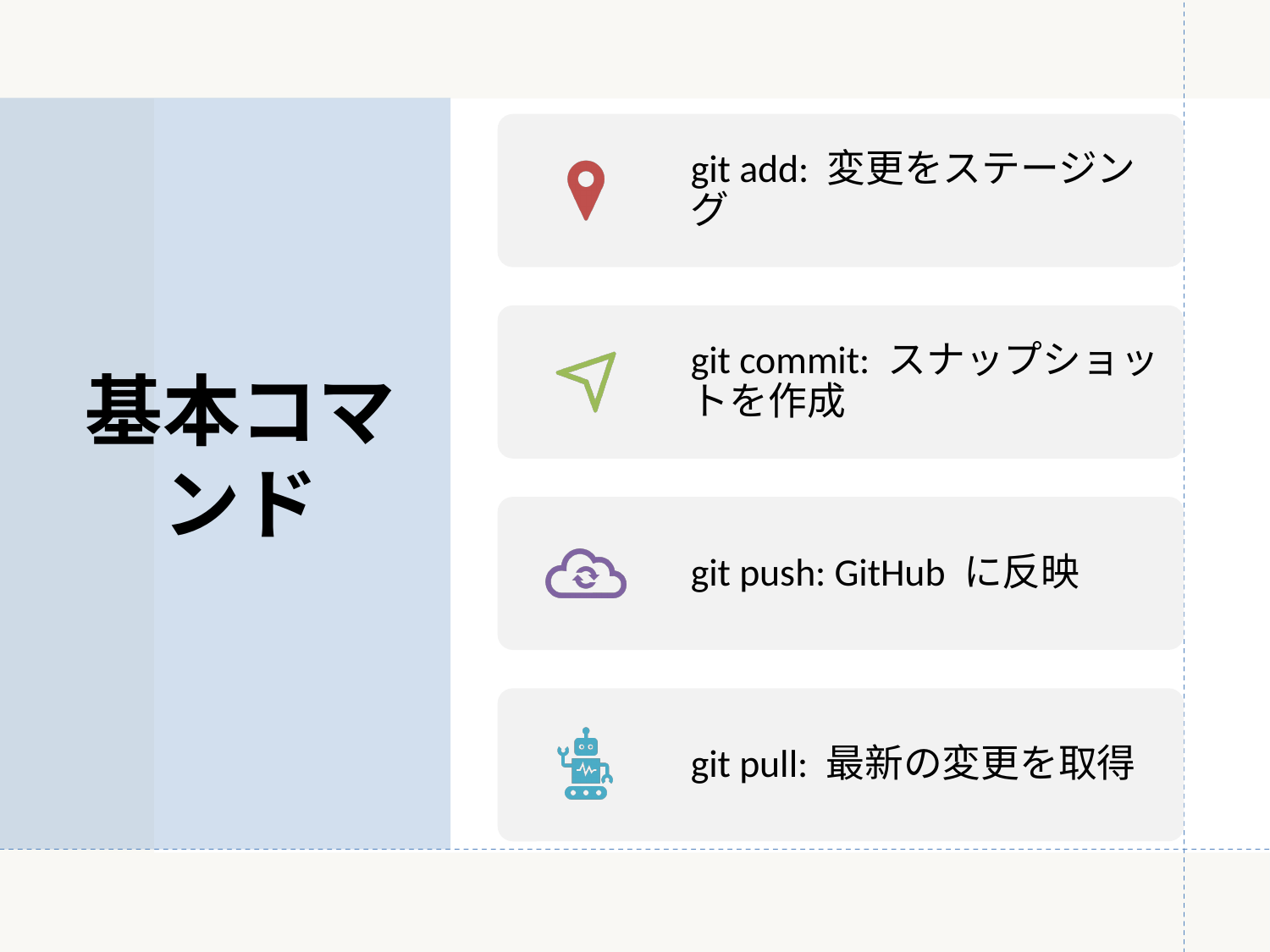

# 基本コマンド

git add: 変更をステージング
git commit: スナップショットを作成
git push: GitHub に反映
git pull: 最新の変更を取得